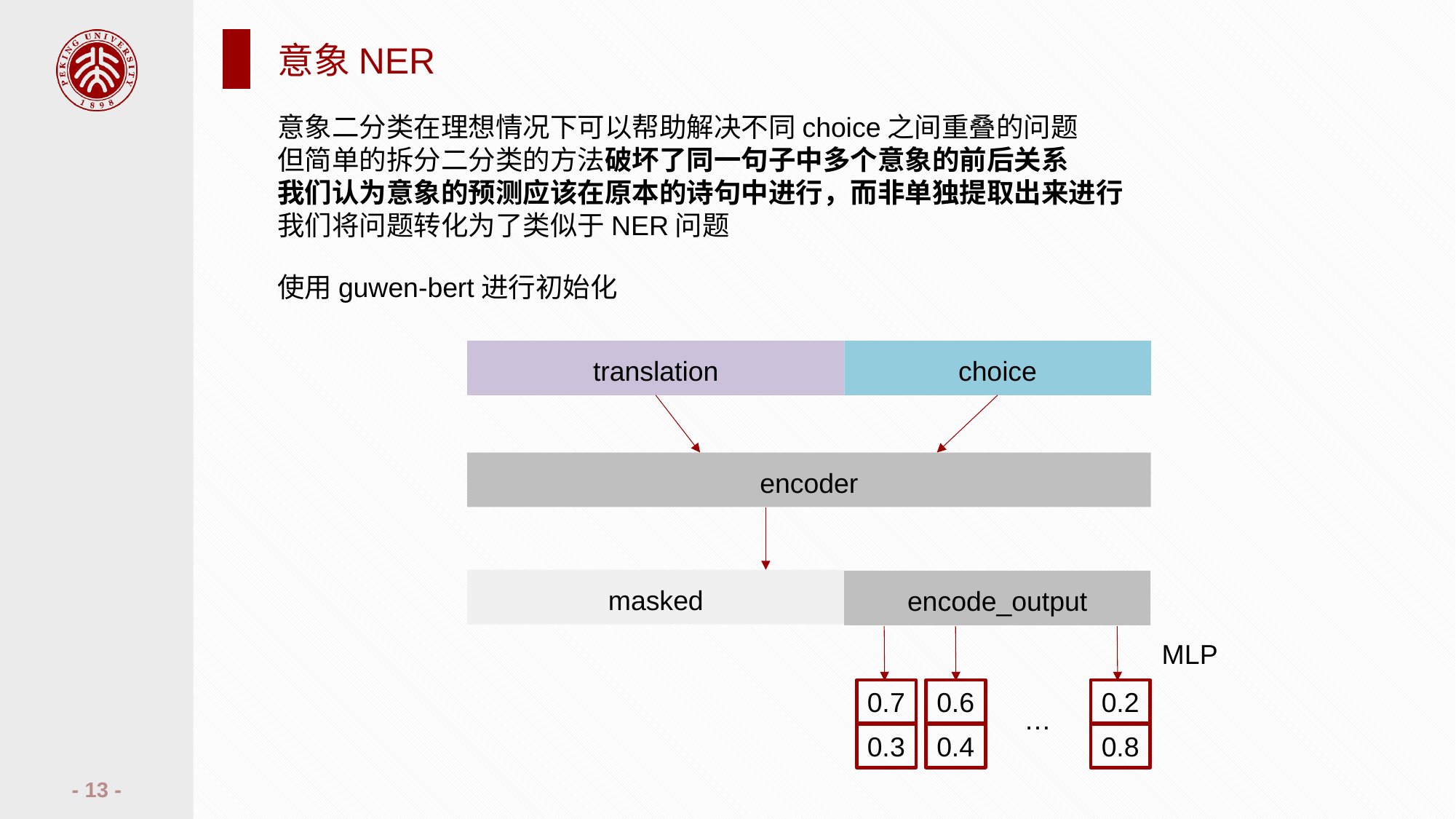

# 意象NER
意象二分类在理想情况下可以帮助解决不同choice之间重叠的问题
但简单的拆分二分类的方法破坏了同一句子中多个意象的前后关系
我们认为意象的预测应该在原本的诗句中进行，而非单独提取出来进行
我们将问题转化为了类似于NER问题
使用guwen-bert进行初始化
translation
choice
encoder
masked
encode_output
MLP
0.7
0.6
0.2
…
0.3
0.4
0.8
- 13 -